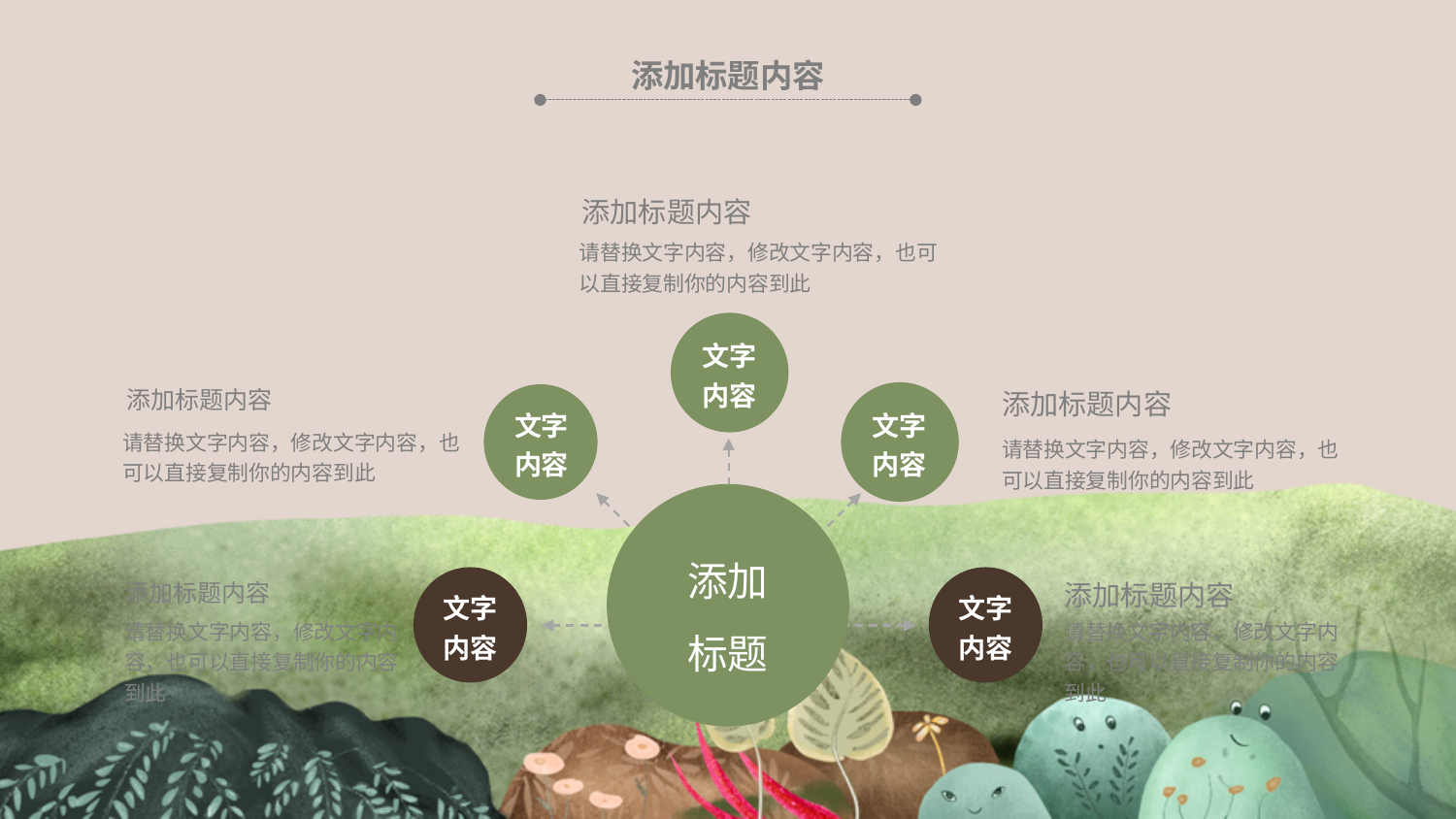

添加标题内容
添加标题内容
请替换文字内容，修改文字内容，也可以直接复制你的内容到此

文字内容
添加标题内容
添加标题内容

文字内容
文字内容
请替换文字内容，修改文字内容，也可以直接复制你的内容到此
请替换文字内容，修改文字内容，也可以直接复制你的内容到此

添加
标题

添加标题内容
添加标题内容
文字内容
文字内容
请替换文字内容，修改文字内容，也可以直接复制你的内容到此
请替换文字内容，修改文字内容，也可以直接复制你的内容到此